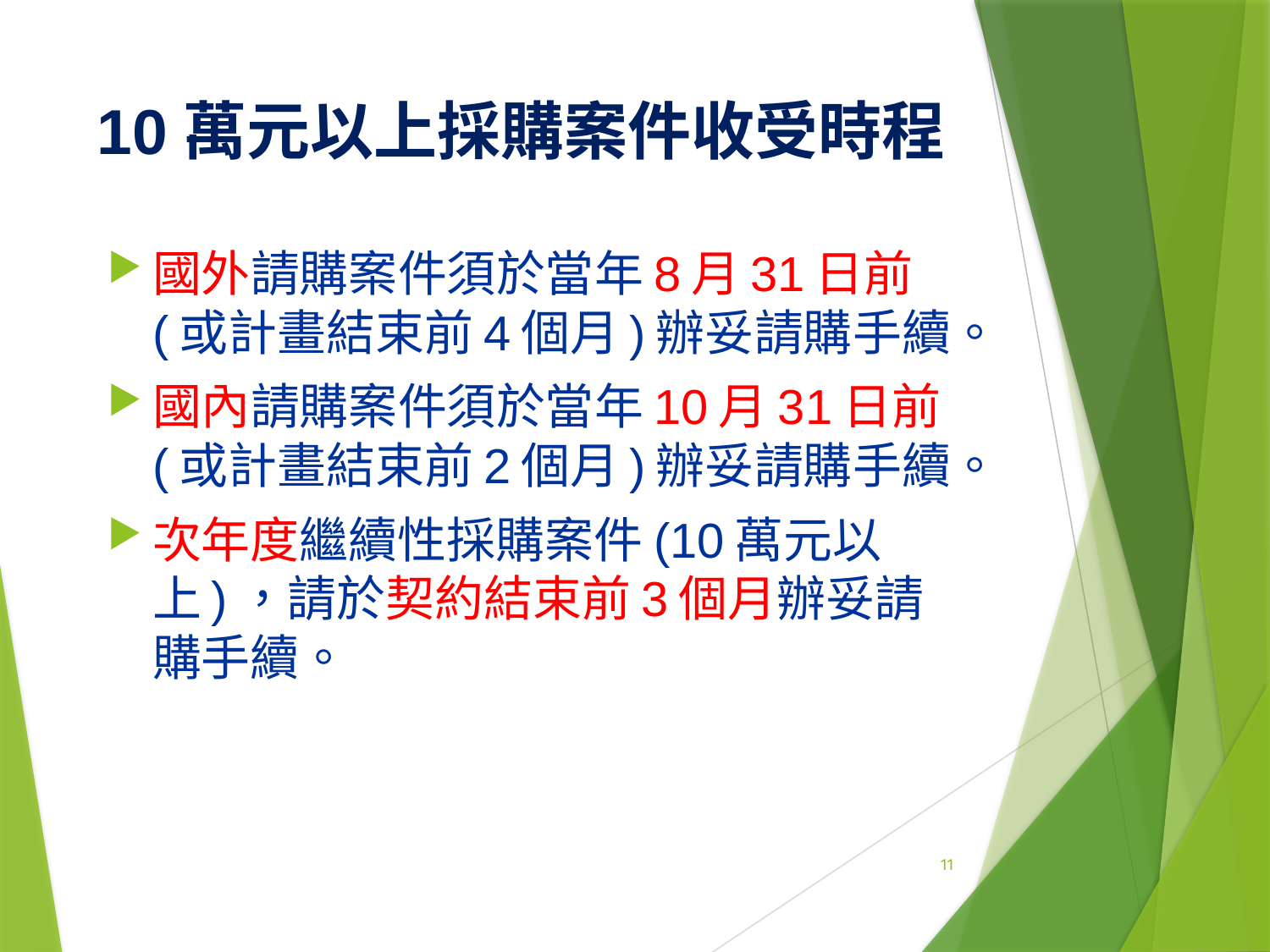

# 10萬元以上採購案件收受時程
國外請購案件須於當年8月31日前(或計畫結束前4個月)辦妥請購手續。
國內請購案件須於當年10月31日前(或計畫結束前2個月)辦妥請購手續。
次年度繼續性採購案件(10萬元以上)，請於契約結束前3個月辦妥請購手續。

11